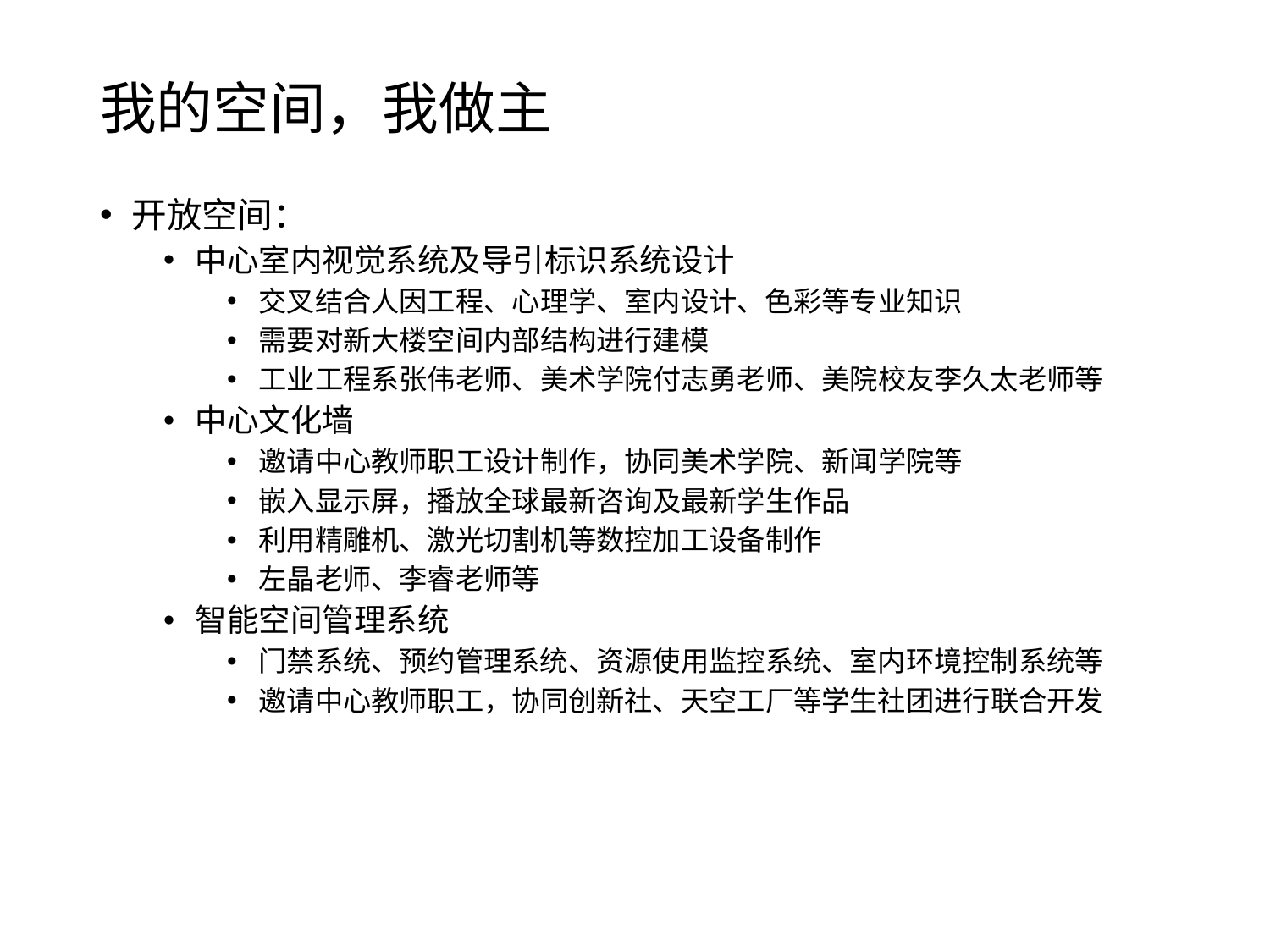

# 我的空间，我做主
开放空间：
中心室内视觉系统及导引标识系统设计
交叉结合人因工程、心理学、室内设计、色彩等专业知识
需要对新大楼空间内部结构进行建模
工业工程系张伟老师、美术学院付志勇老师、美院校友李久太老师等
中心文化墙
邀请中心教师职工设计制作，协同美术学院、新闻学院等
嵌入显示屏，播放全球最新咨询及最新学生作品
利用精雕机、激光切割机等数控加工设备制作
左晶老师、李睿老师等
智能空间管理系统
门禁系统、预约管理系统、资源使用监控系统、室内环境控制系统等
邀请中心教师职工，协同创新社、天空工厂等学生社团进行联合开发